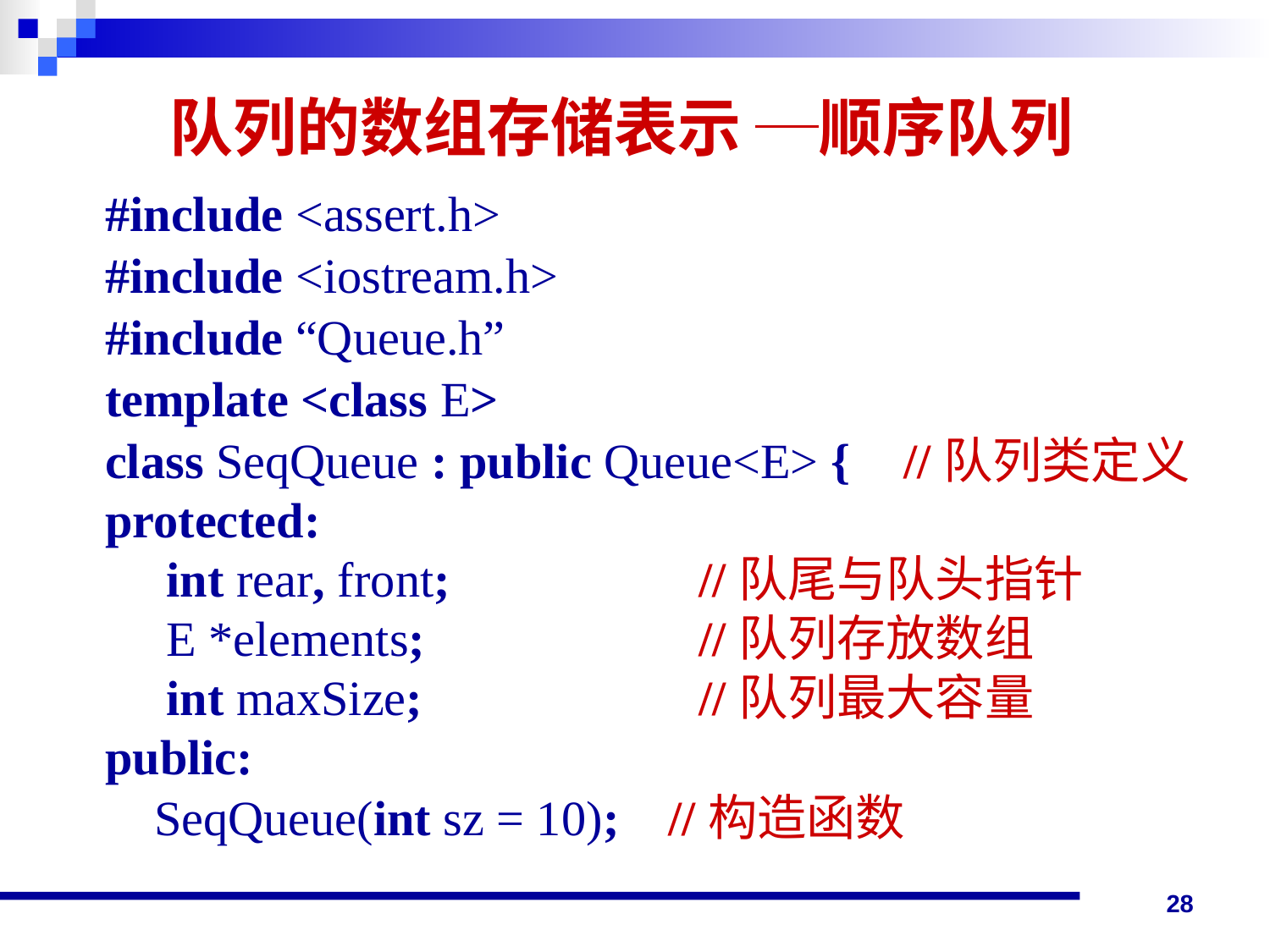

队列的数组存储表示 ─顺序队列
#include <assert.h>
#include <iostream.h>
#include “Queue.h”
template <class E>
class SeqQueue : public Queue<E> {	   //队列类定义
protected:
     int rear, front;		       //队尾与队头指针
     E *elements;		       //队列存放数组
     int maxSize;		       //队列最大容量
public:
    SeqQueue(int sz = 10);    //构造函数
28